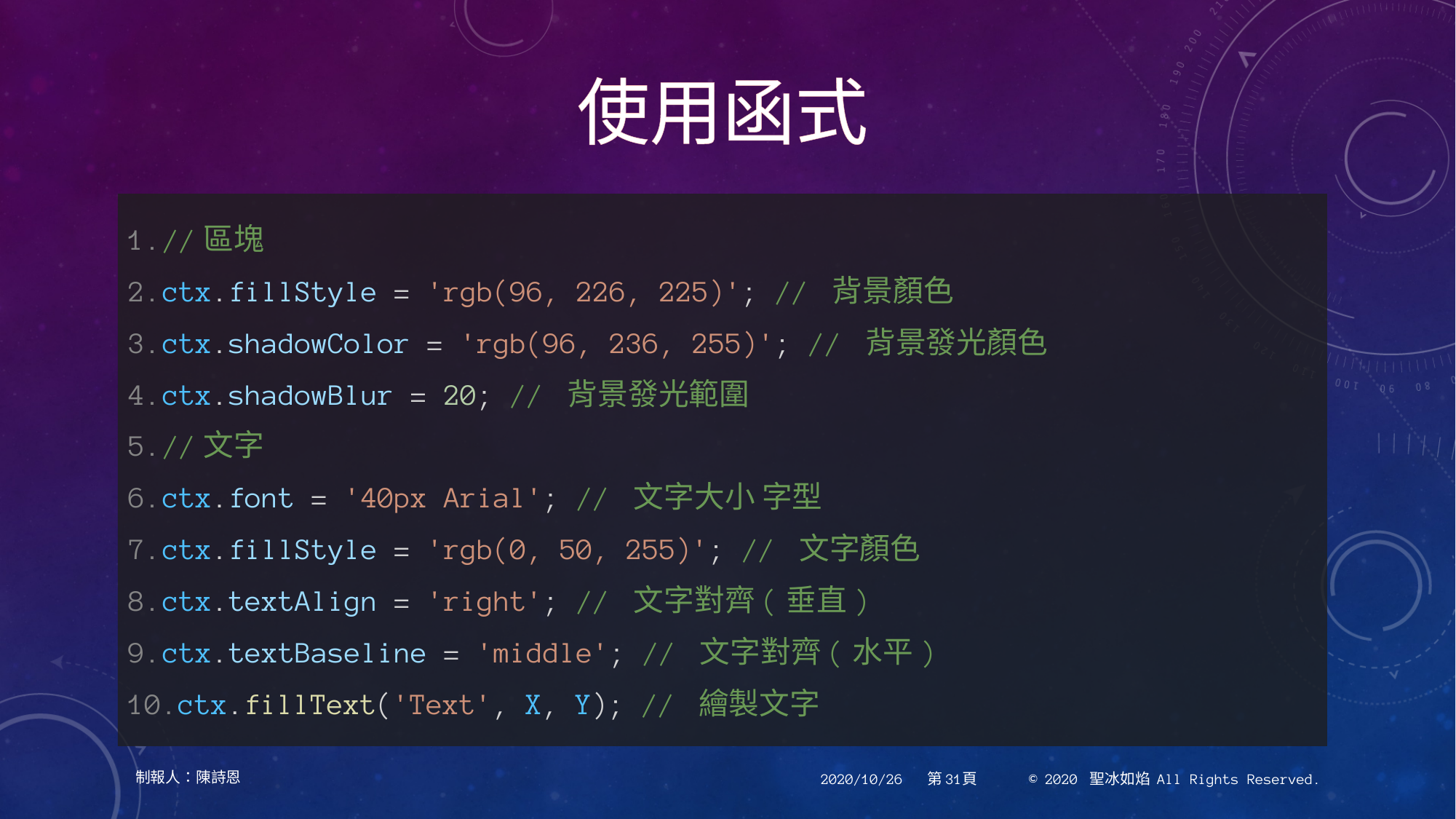

# 使用函式
//區塊
ctx.fillStyle = 'rgb(96, 226, 225)'; // 背景顏色
ctx.shadowColor = 'rgb(96, 236, 255)'; // 背景發光顏色
ctx.shadowBlur = 20; // 背景發光範圍
//文字
ctx.font = '40px Arial'; // 文字大小 字型
ctx.fillStyle = 'rgb(0, 50, 255)'; // 文字顏色
ctx.textAlign = 'right'; // 文字對齊(垂直)
ctx.textBaseline = 'middle'; // 文字對齊(水平)
ctx.fillText('Text', X, Y); // 繪製文字
第31頁
制報人：陳詩恩
2020/10/26